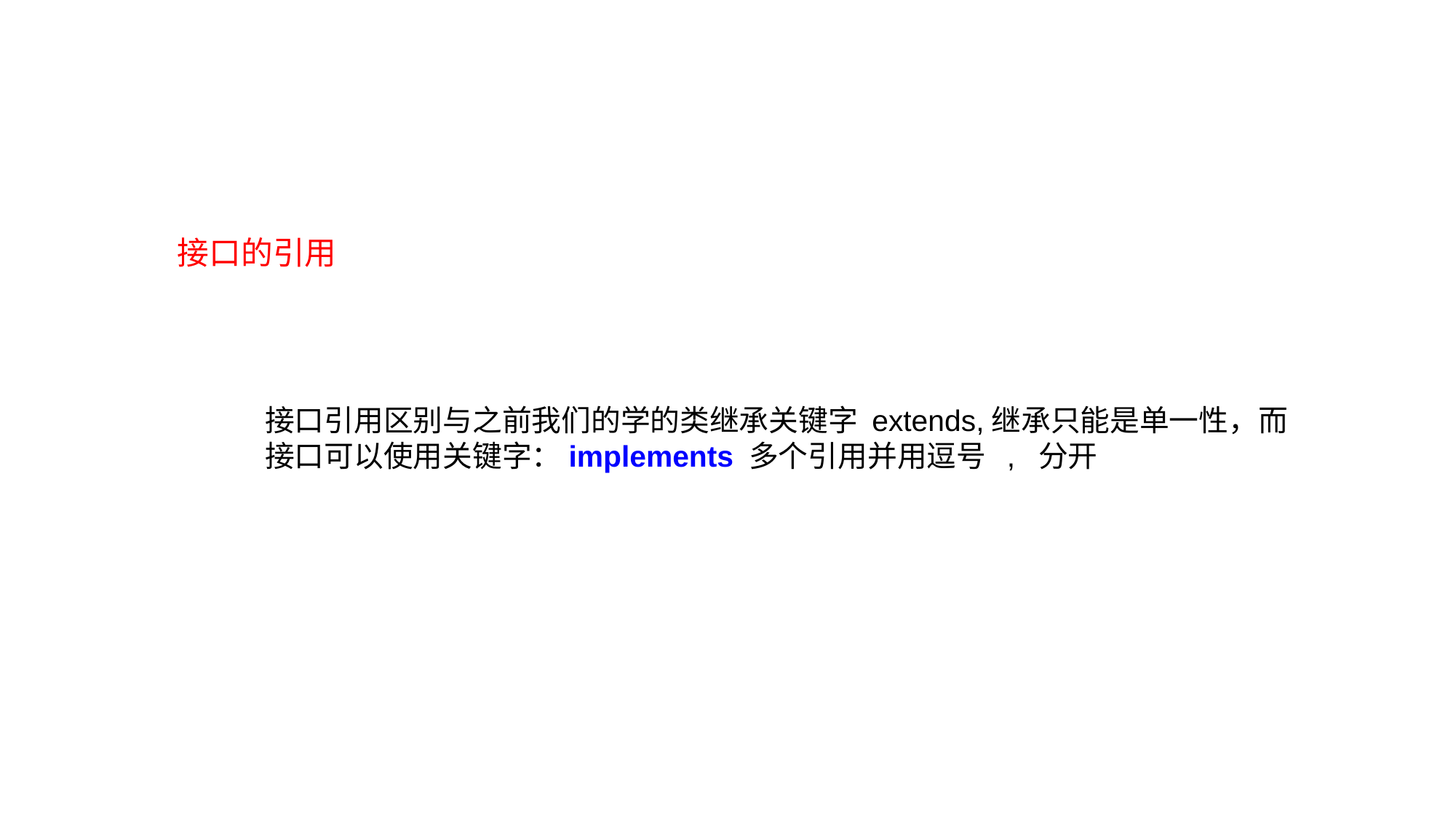

接口的引用
接口引用区别与之前我们的学的类继承关键字 extends,继承只能是单一性，而
接口可以使用关键字：implements 多个引用并用逗号  ,  分开